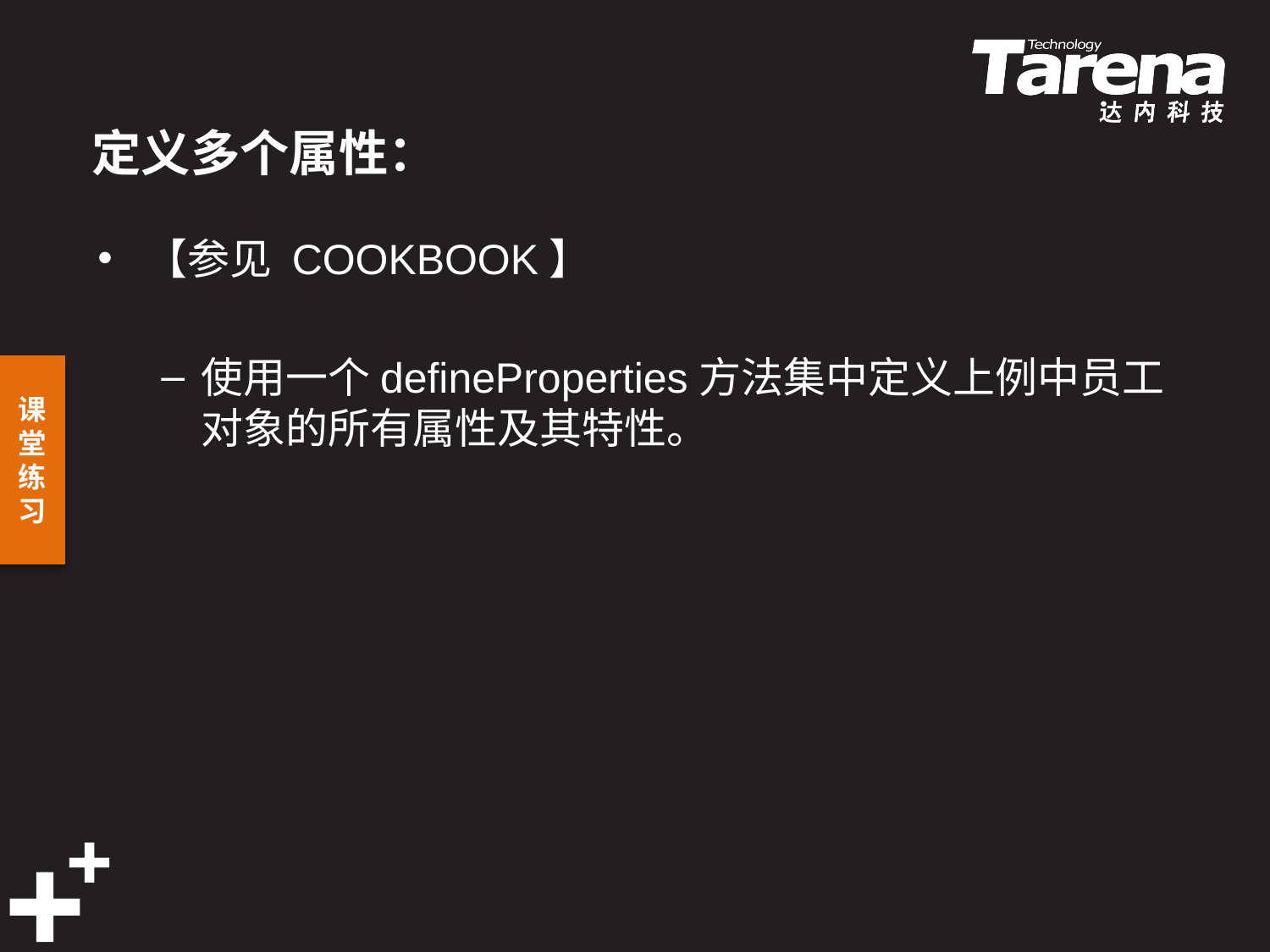

# 定义多个属性：
【参见 COOKBOOK】

使用一个defineProperties方法集中定义上例中员工对象的所有属性及其特性。